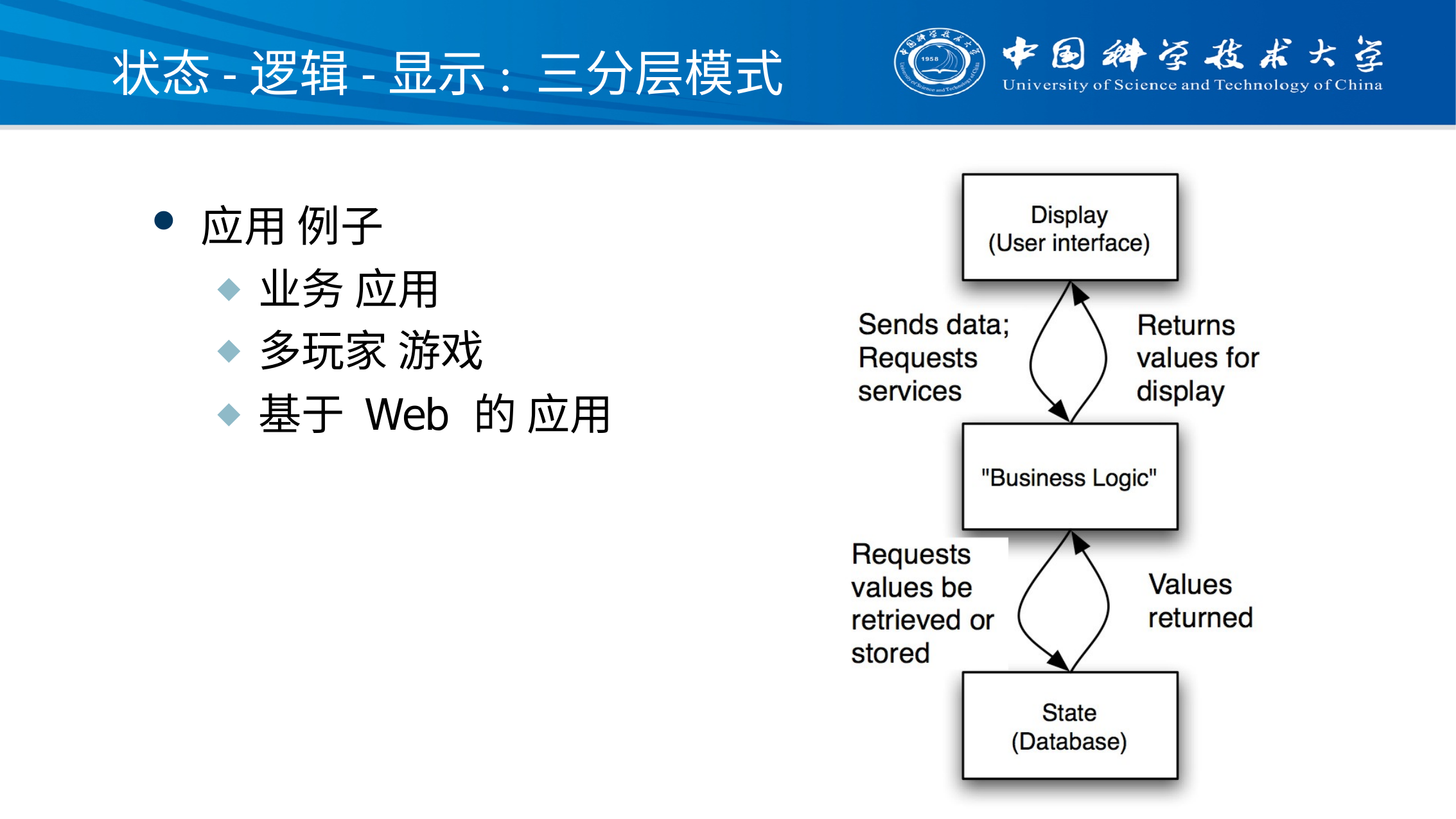

# 状态-逻辑-显示: 三分层模式

应用 例子
业务 应用
多玩家 游戏
基于 Web 的 应用